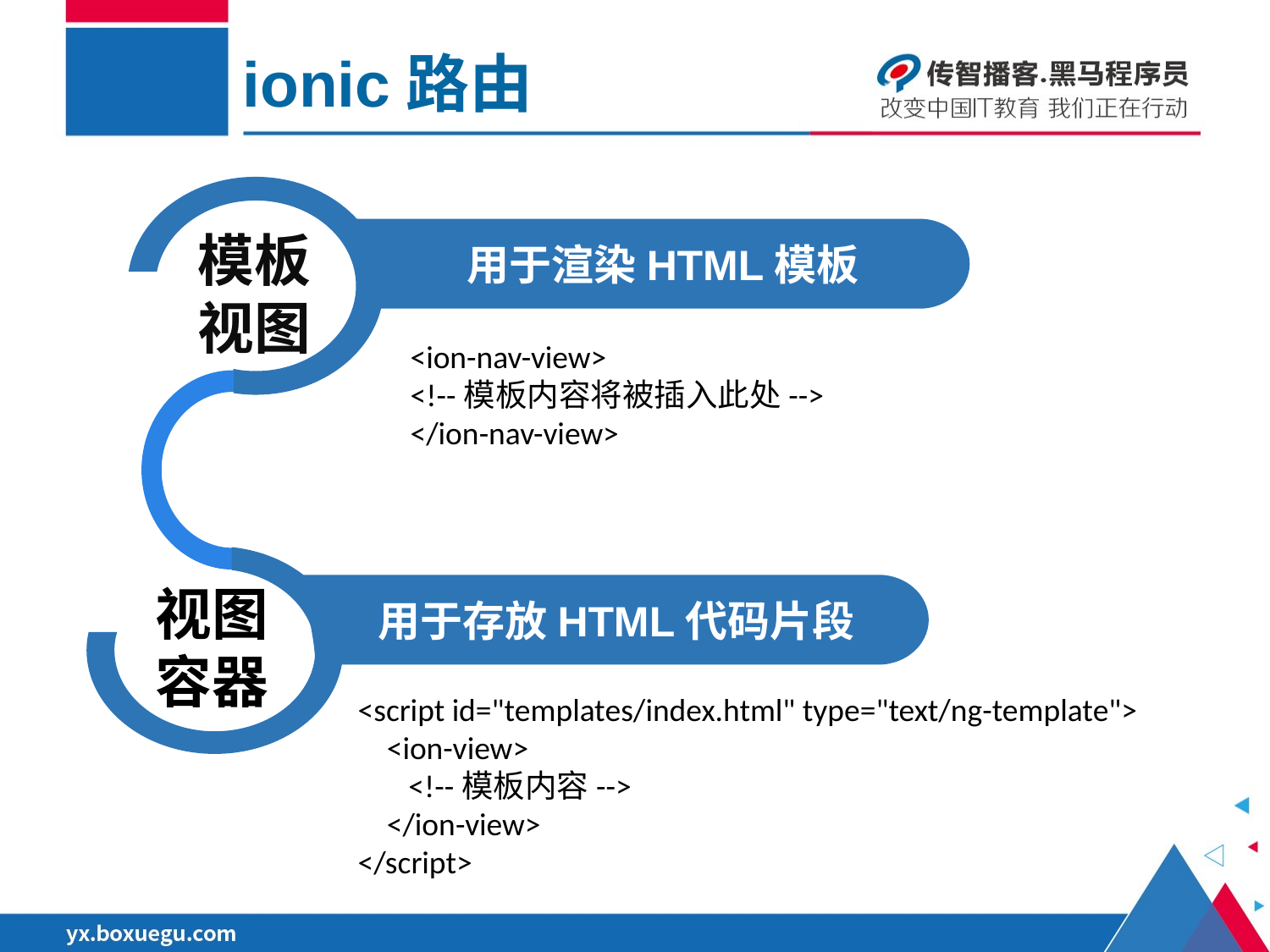

ionic路由

模板
视图
用于渲染HTML模板
<ion-nav-view>
<!--模板内容将被插入此处-->
</ion-nav-view>

视图
容器

用于存放HTML代码片段
<script id="templates/index.html" type="text/ng-template">
    <ion-view>
       <!--模板内容-->
    </ion-view>
</script>